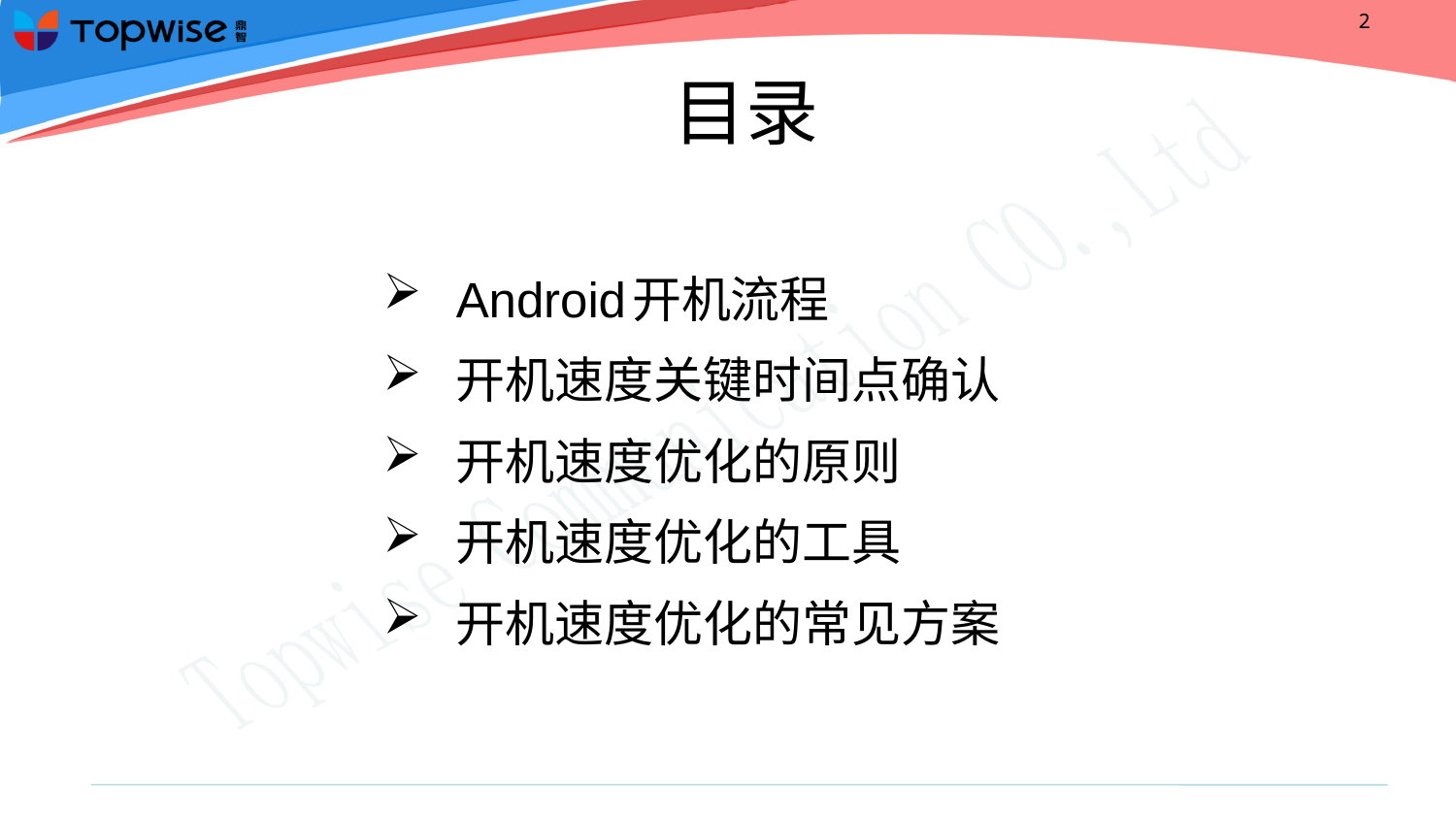

# 目录
Android开机流程
开机速度关键时间点确认
开机速度优化的原则
开机速度优化的工具
开机速度优化的常见方案